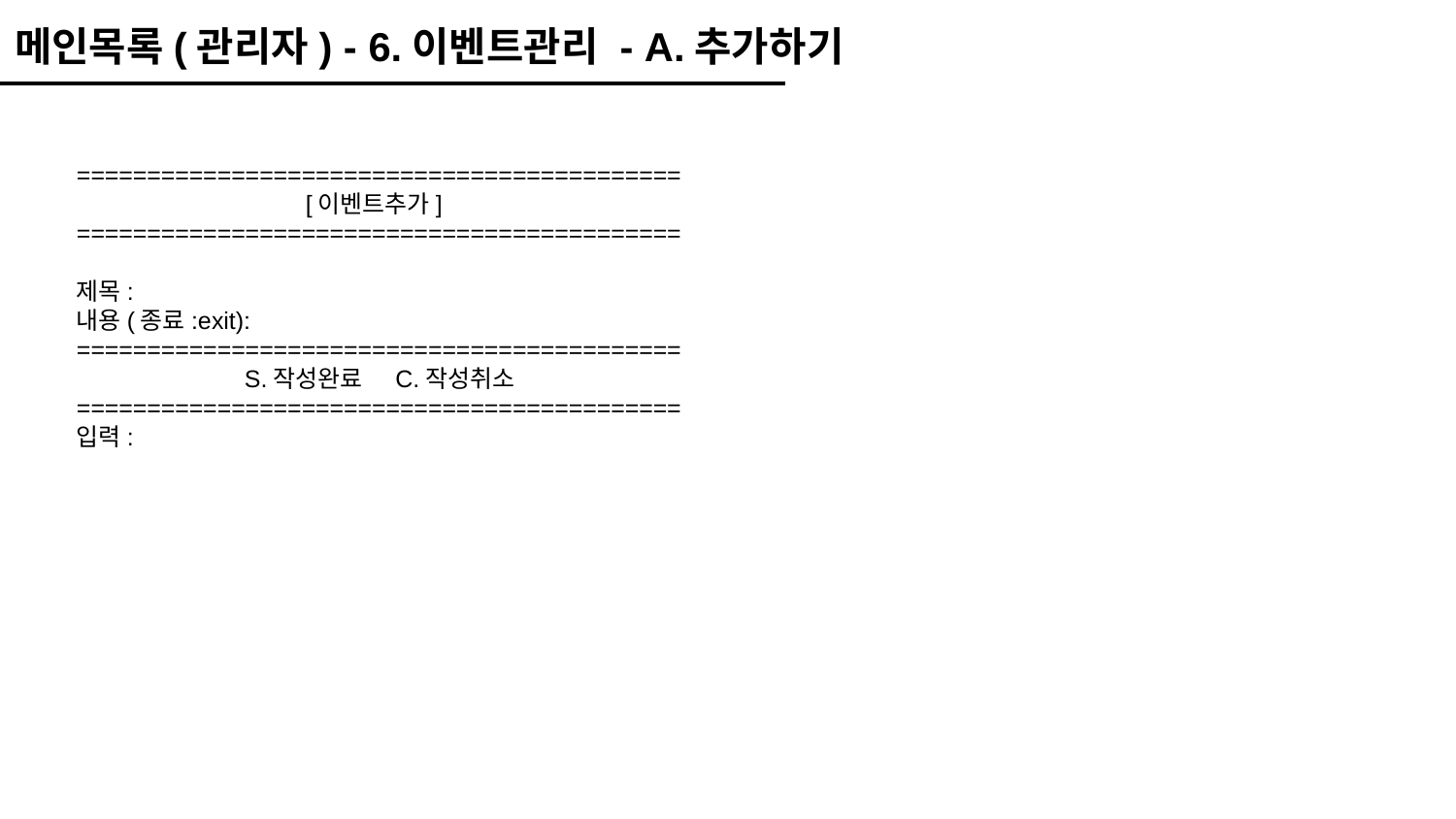

메인목록(관리자) - 6.이벤트관리 - A.추가하기
===========================================
                       [이벤트추가]
===========================================

제목:
내용(종료:exit):
===========================================
              S.작성완료    C.작성취소
===========================================
입력: